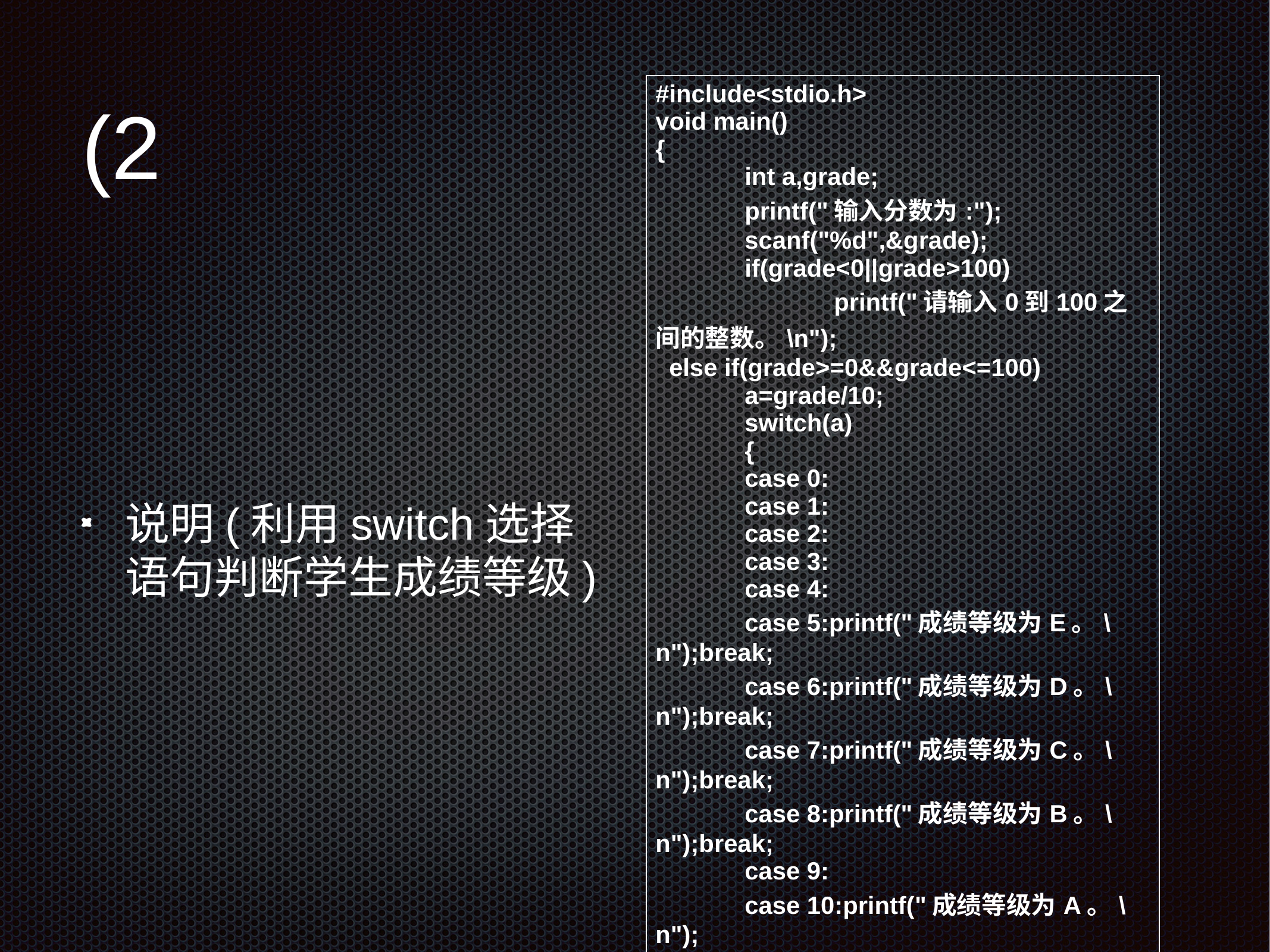

# (2
| #include<stdio.h> void main() { int a,grade; printf("输入分数为:"); scanf("%d",&grade); if(grade<0||grade>100) printf("请输入0到100之间的整数。\n"); else if(grade>=0&&grade<=100) a=grade/10; switch(a) { case 0: case 1: case 2: case 3: case 4: case 5:printf("成绩等级为E。\n");break; case 6:printf("成绩等级为D。\n");break; case 7:printf("成绩等级为C。\n");break; case 8:printf("成绩等级为B。\n");break; case 9: case 10:printf("成绩等级为A。\n"); } } |
| --- |
说明(利用switch选择语句判断学生成绩等级)